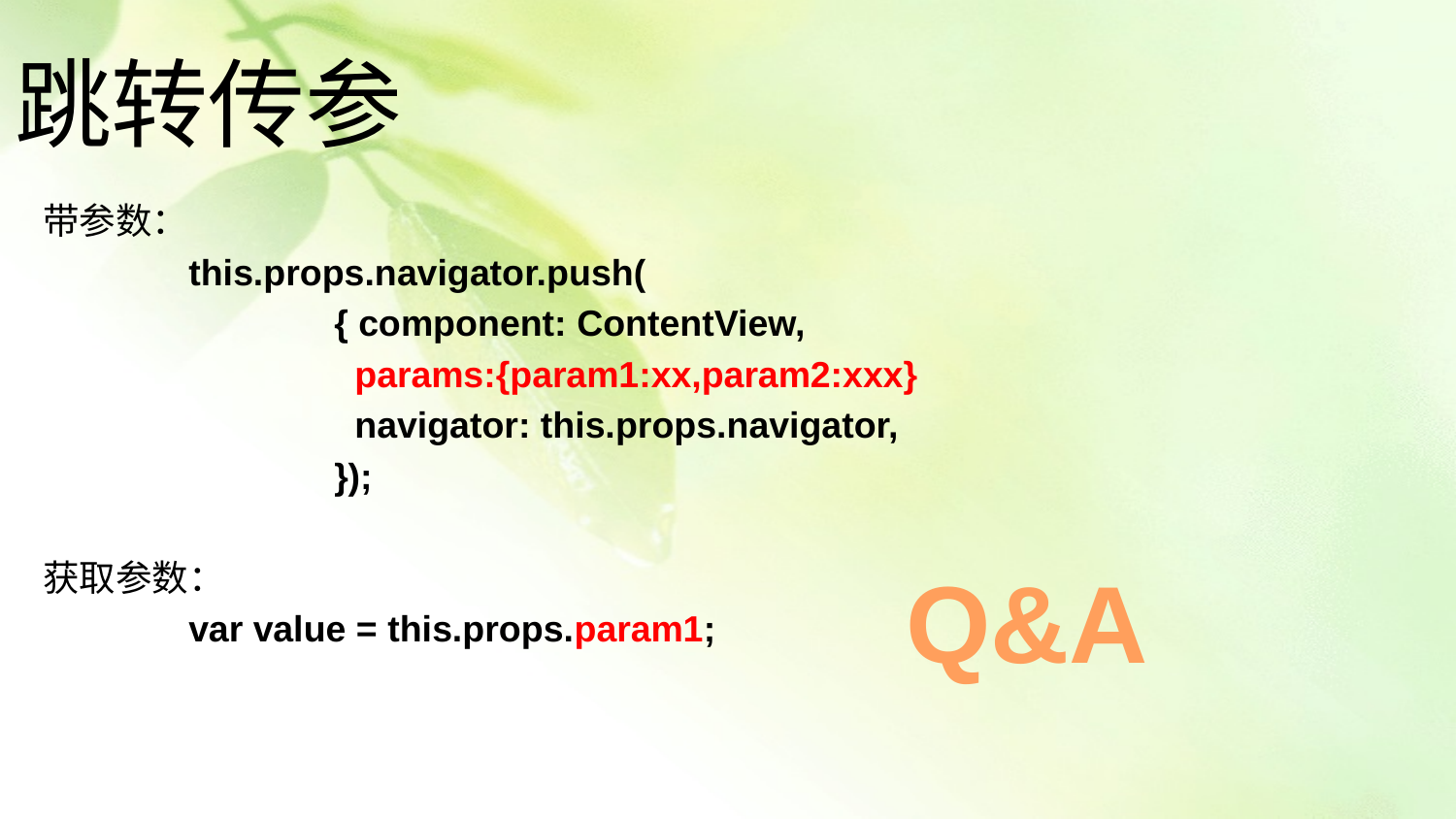

# 跳转传参
带参数：
	this.props.navigator.push(
		{ component: ContentView,
		  params:{param1:xx,param2:xxx}
		  navigator: this.props.navigator,
        		});

获取参数：
	var value = this.props.param1;

Q&A